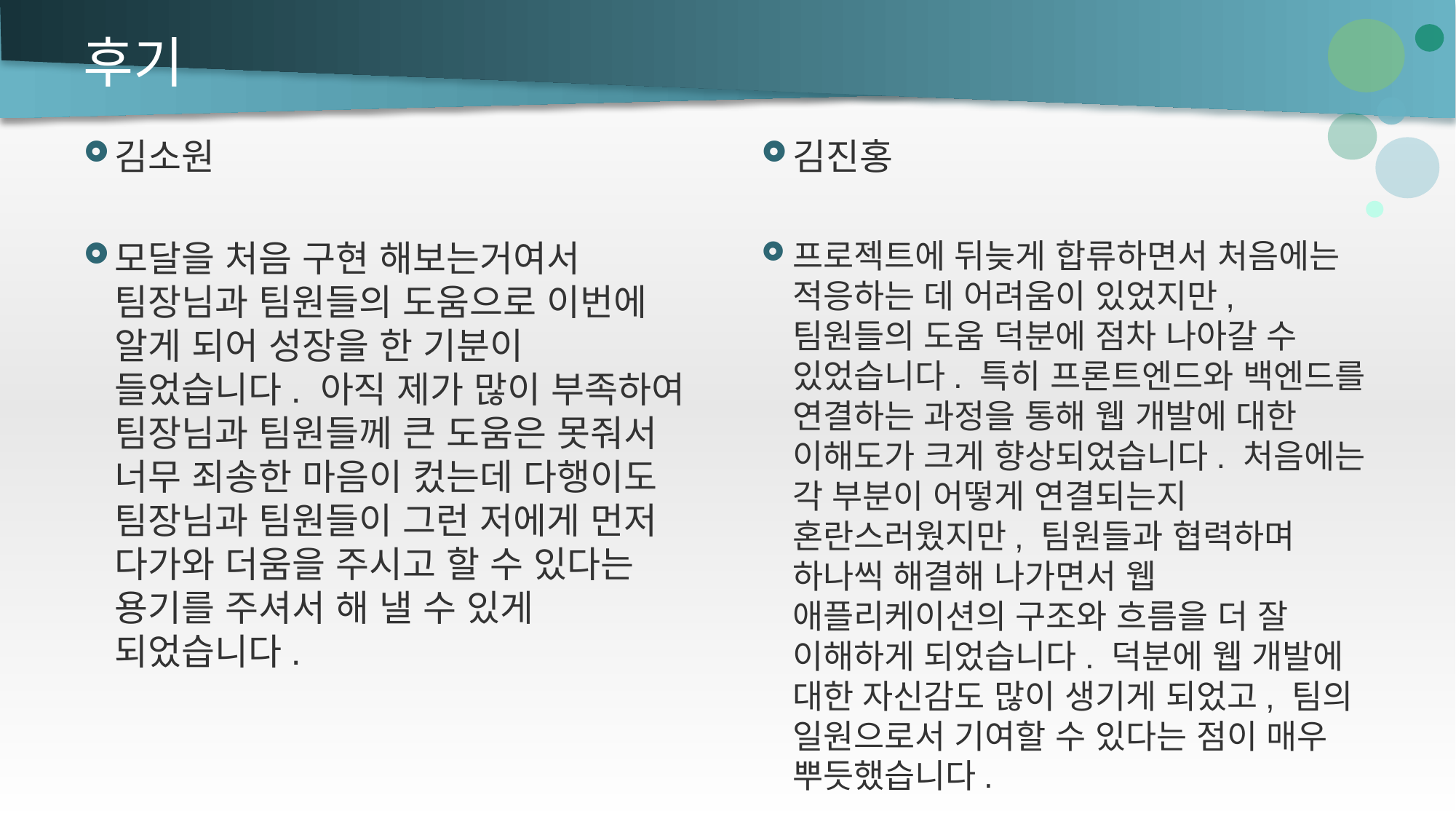

# 후기
김소원

모달을 처음 구현 해보는거여서 팀장님과 팀원들의 도움으로 이번에 알게 되어 성장을 한 기분이 들었습니다. 아직 제가 많이 부족하여 팀장님과 팀원들께 큰 도움은 못줘서 너무 죄송한 마음이 컸는데 다행이도 팀장님과 팀원들이 그런 저에게 먼저 다가와 더움을 주시고 할 수 있다는 용기를 주셔서 해 낼 수 있게 되었습니다.
김진홍

프로젝트에 뒤늦게 합류하면서 처음에는 적응하는 데 어려움이 있었지만, 팀원들의 도움 덕분에 점차 나아갈 수 있었습니다. 특히 프론트엔드와 백엔드를 연결하는 과정을 통해 웹 개발에 대한 이해도가 크게 향상되었습니다. 처음에는 각 부분이 어떻게 연결되는지 혼란스러웠지만, 팀원들과 협력하며 하나씩 해결해 나가면서 웹 애플리케이션의 구조와 흐름을 더 잘 이해하게 되었습니다. 덕분에 웹 개발에 대한 자신감도 많이 생기게 되었고, 팀의 일원으로서 기여할 수 있다는 점이 매우 뿌듯했습니다.